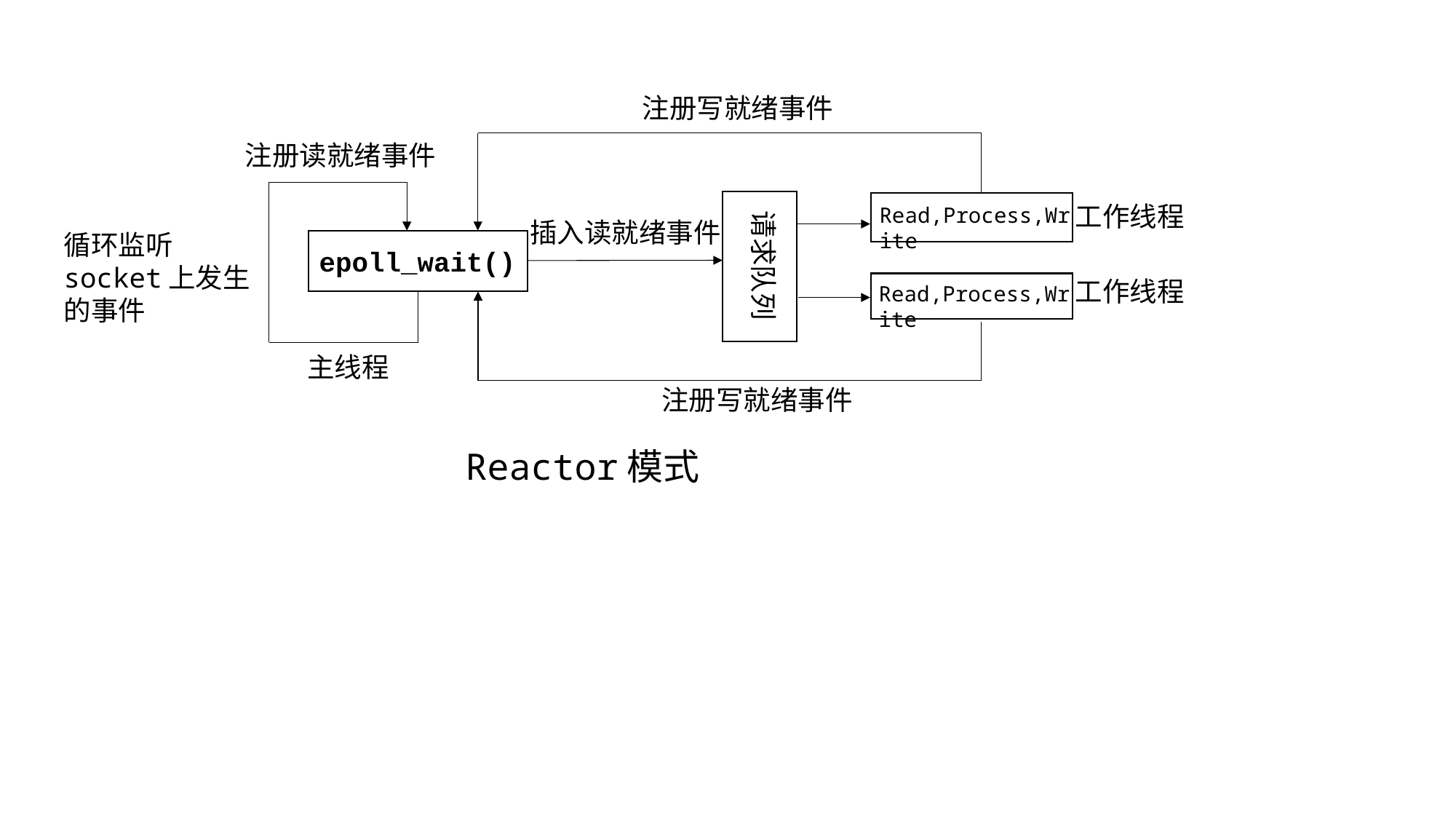

注册写就绪事件
注册读就绪事件

工作线程
Read,Process,Write
请求队列
插入读就绪事件
循环监听socket上发生的事件

epoll_wait()
工作线程

Read,Process,Write
主线程
注册写就绪事件
Reactor模式